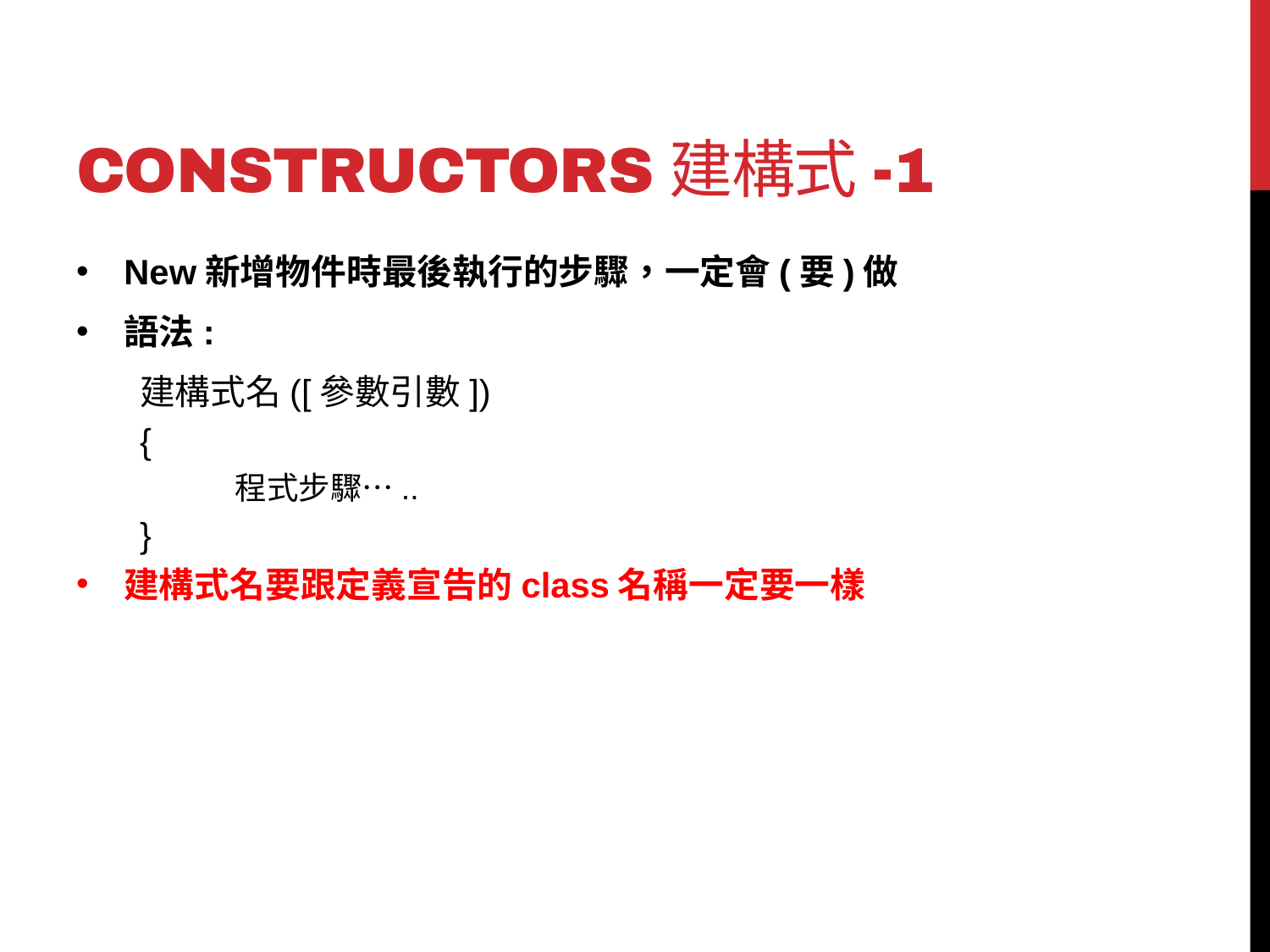

# Constructors建構式-1
New新增物件時最後執行的步驟，一定會(要)做
語法:
建構式名([參數引數])
{
程式步驟…..
}
建構式名要跟定義宣告的class名稱一定要一樣